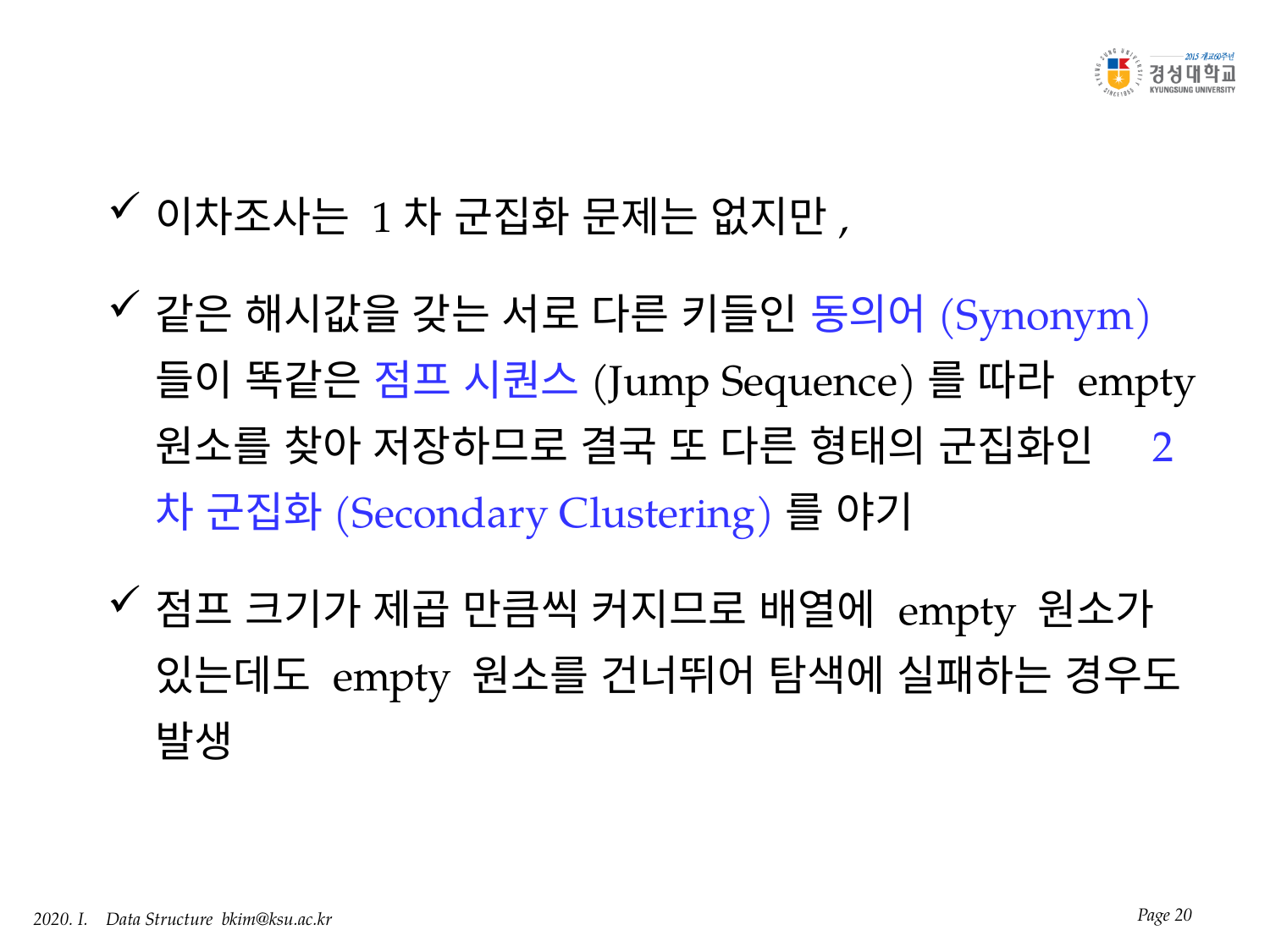

이차조사는 1차 군집화 문제는 없지만,
같은 해시값을 갖는 서로 다른 키들인 동의어(Synonym)들이 똑같은 점프 시퀀스(Jump Sequence)를 따라 empty 원소를 찾아 저장하므로 결국 또 다른 형태의 군집화인    2차 군집화(Secondary Clustering)를 야기
점프 크기가 제곱 만큼씩 커지므로 배열에 empty 원소가 있는데도 empty 원소를 건너뛰어 탐색에 실패하는 경우도 발생
Page 20